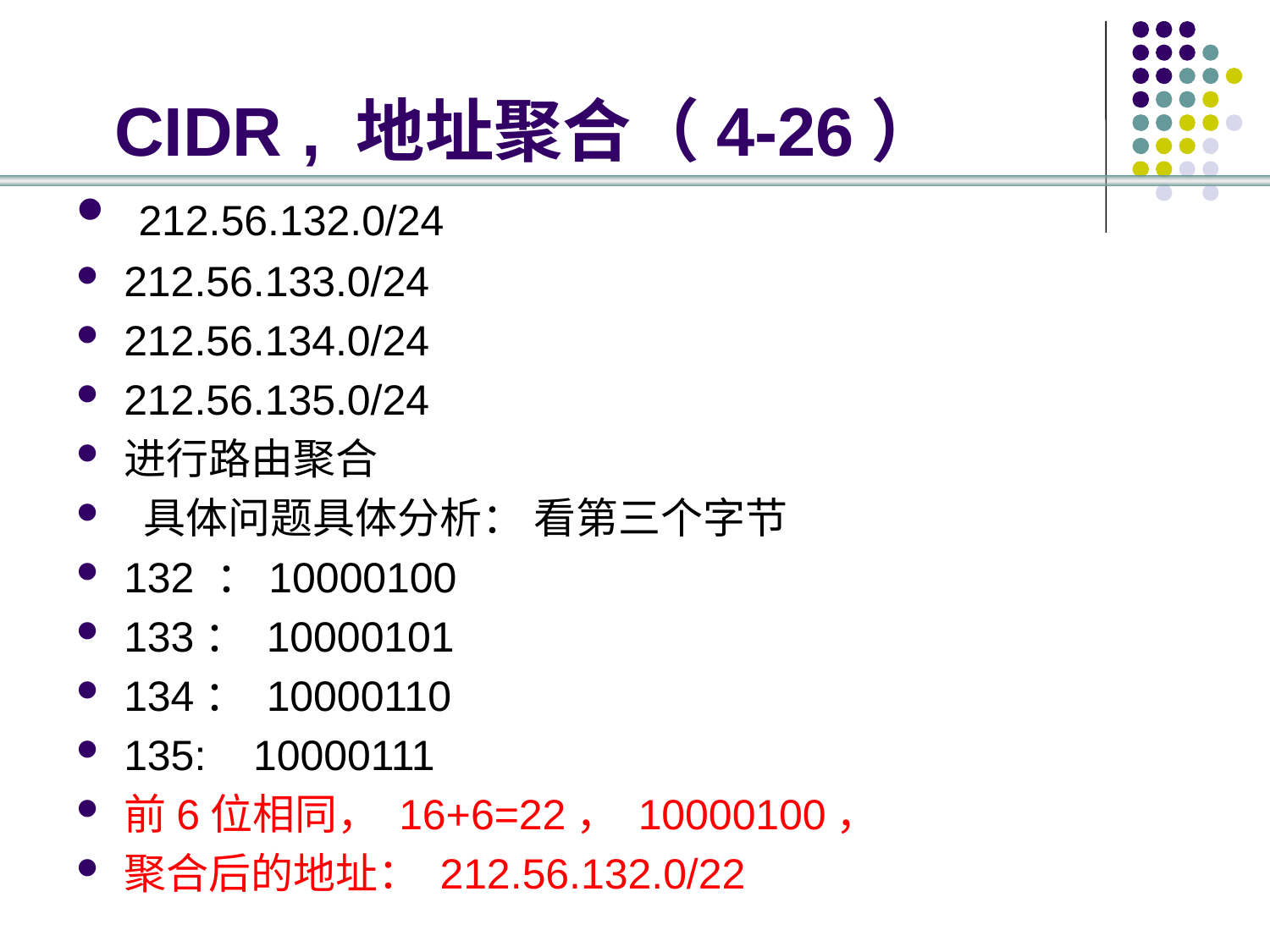

# CIDR , 地址聚合（4-26）
 212.56.132.0/24
212.56.133.0/24
212.56.134.0/24
212.56.135.0/24
进行路由聚合
 具体问题具体分析： 看第三个字节
132 ：10000100
133： 10000101
134： 10000110
135:    10000111
前6位相同， 16+6=22， 10000100，
聚合后的地址： 212.56.132.0/22